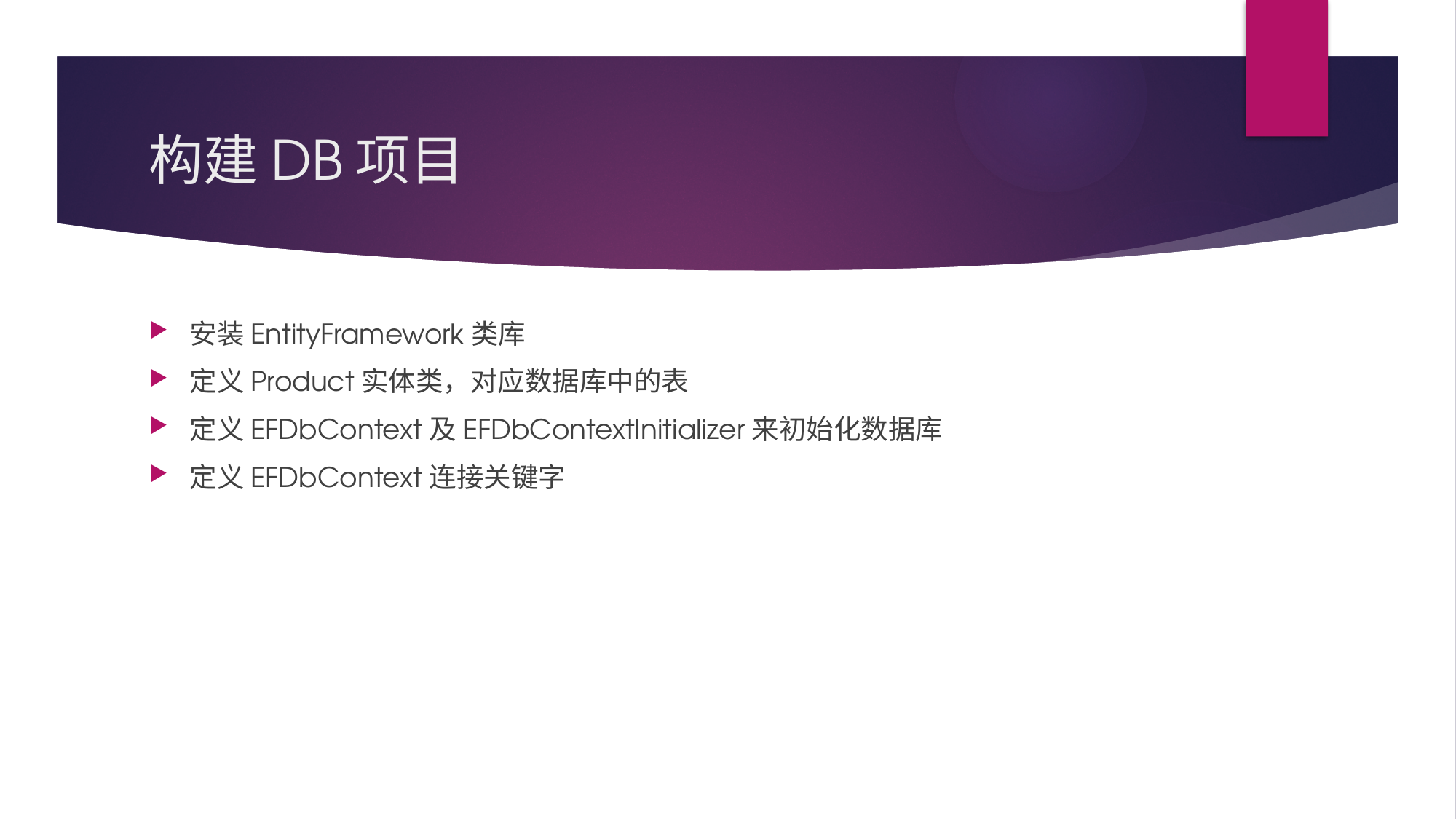

# 构建DB项目
安装EntityFramework类库
定义Product实体类，对应数据库中的表
定义EFDbContext及EFDbContextInitializer来初始化数据库
定义EFDbContext连接关键字